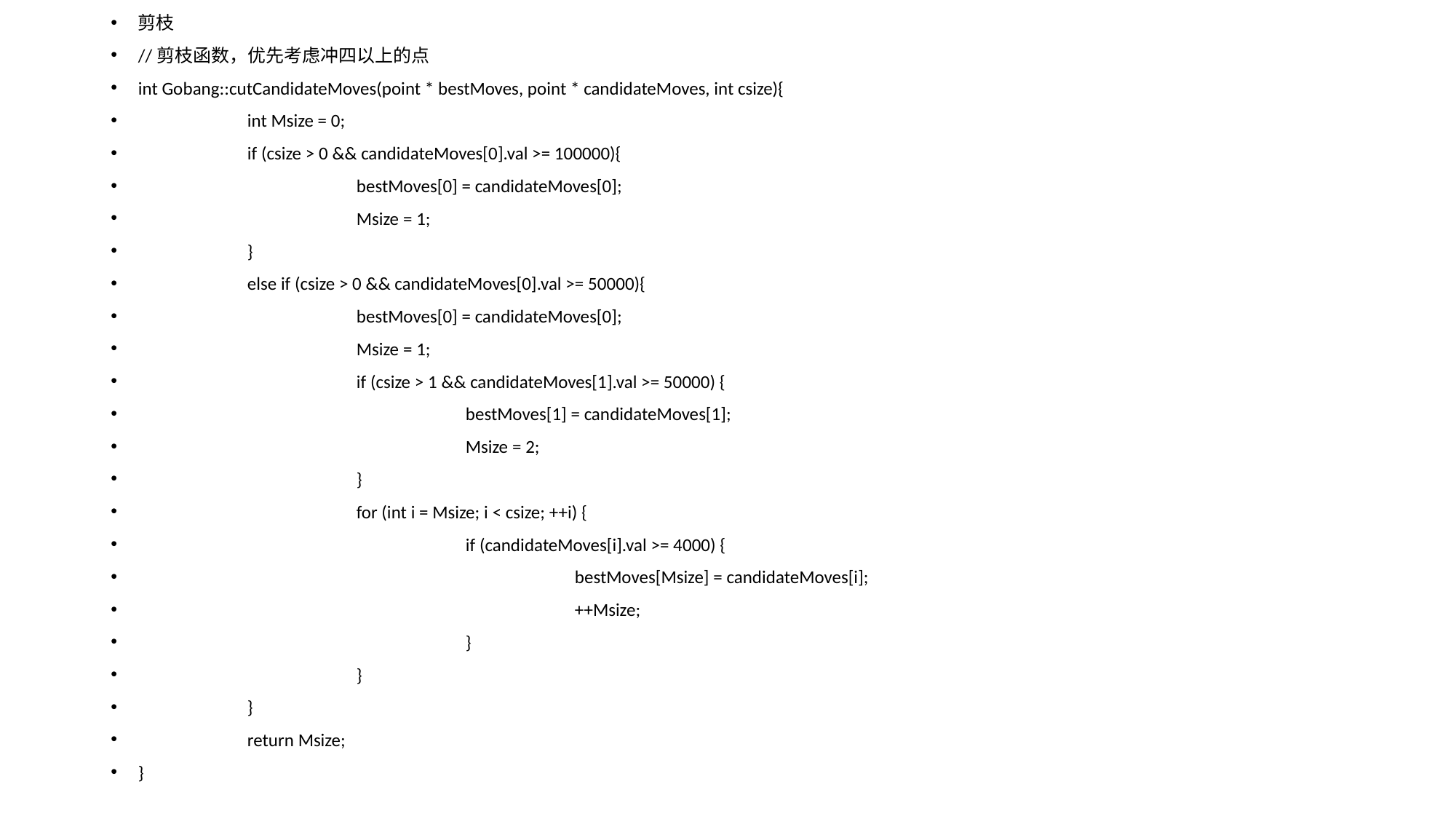

剪枝
//剪枝函数，优先考虑冲四以上的点
int Gobang::cutCandidateMoves(point * bestMoves, point * candidateMoves, int csize){
	int Msize = 0;
	if (csize > 0 && candidateMoves[0].val >= 100000){
		bestMoves[0] = candidateMoves[0];
		Msize = 1;
	}
	else if (csize > 0 && candidateMoves[0].val >= 50000){
		bestMoves[0] = candidateMoves[0];
		Msize = 1;
		if (csize > 1 && candidateMoves[1].val >= 50000) {
			bestMoves[1] = candidateMoves[1];
			Msize = 2;
		}
		for (int i = Msize; i < csize; ++i) {
			if (candidateMoves[i].val >= 4000) {
				bestMoves[Msize] = candidateMoves[i];
				++Msize;
			}
		}
	}
	return Msize;
}